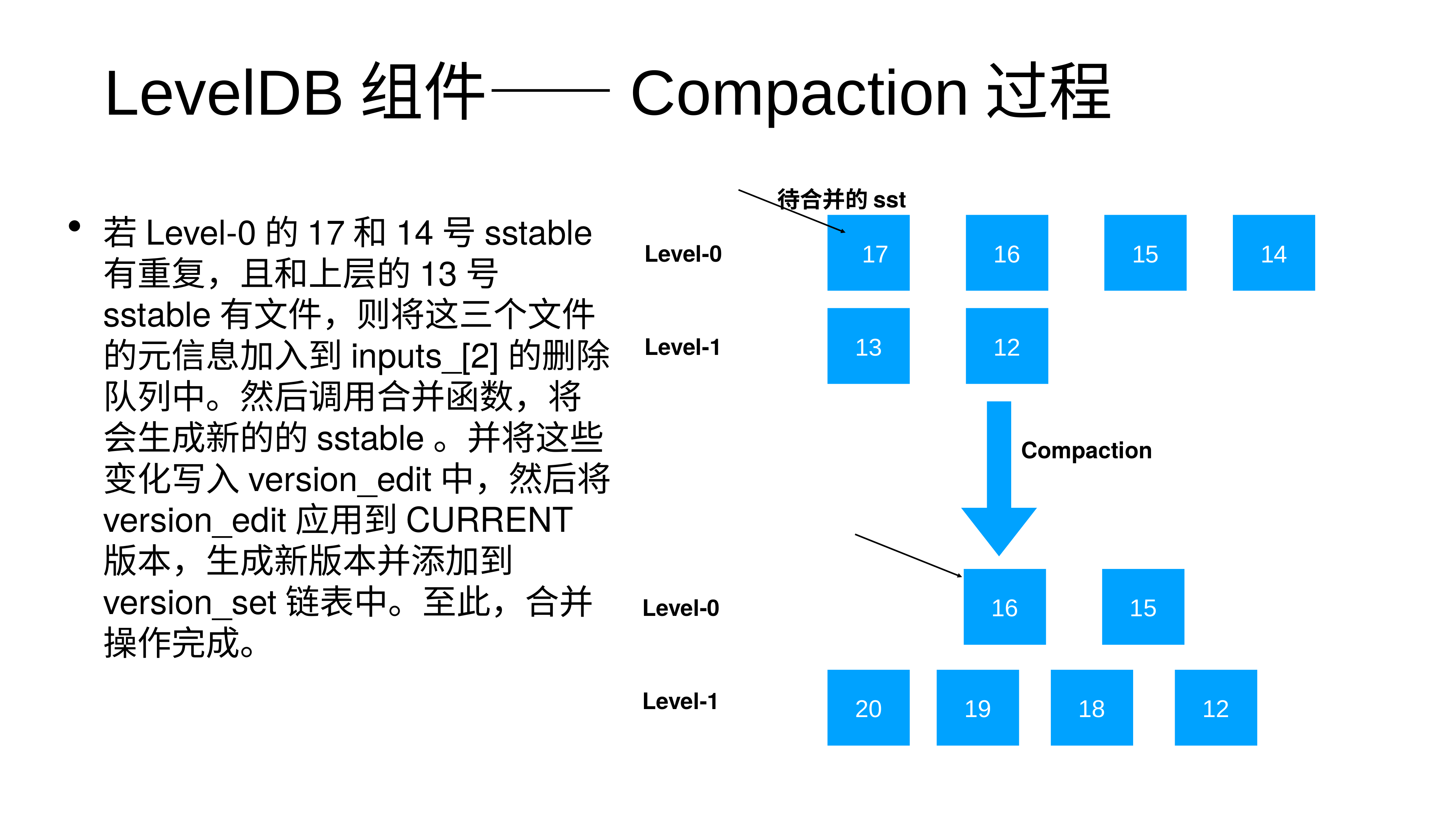

# LevelDB组件——Compaction过程
待合并的sst

若Level-0的17和14号sstable有重复，且和上层的13号sstable有文件，则将这三个文件的元信息加入到inputs_[2]的删除队列中。然后调用合并函数，将会生成新的的sstable。并将这些变化写入version_edit中，然后将version_edit应用到CURRENT版本，生成新版本并添加到version_set链表中。至此，合并操作完成。
17
16
15
14
Level-0
13
12
Level-1
Compaction

16
15
Level-0
20
19
18
12
Level-1